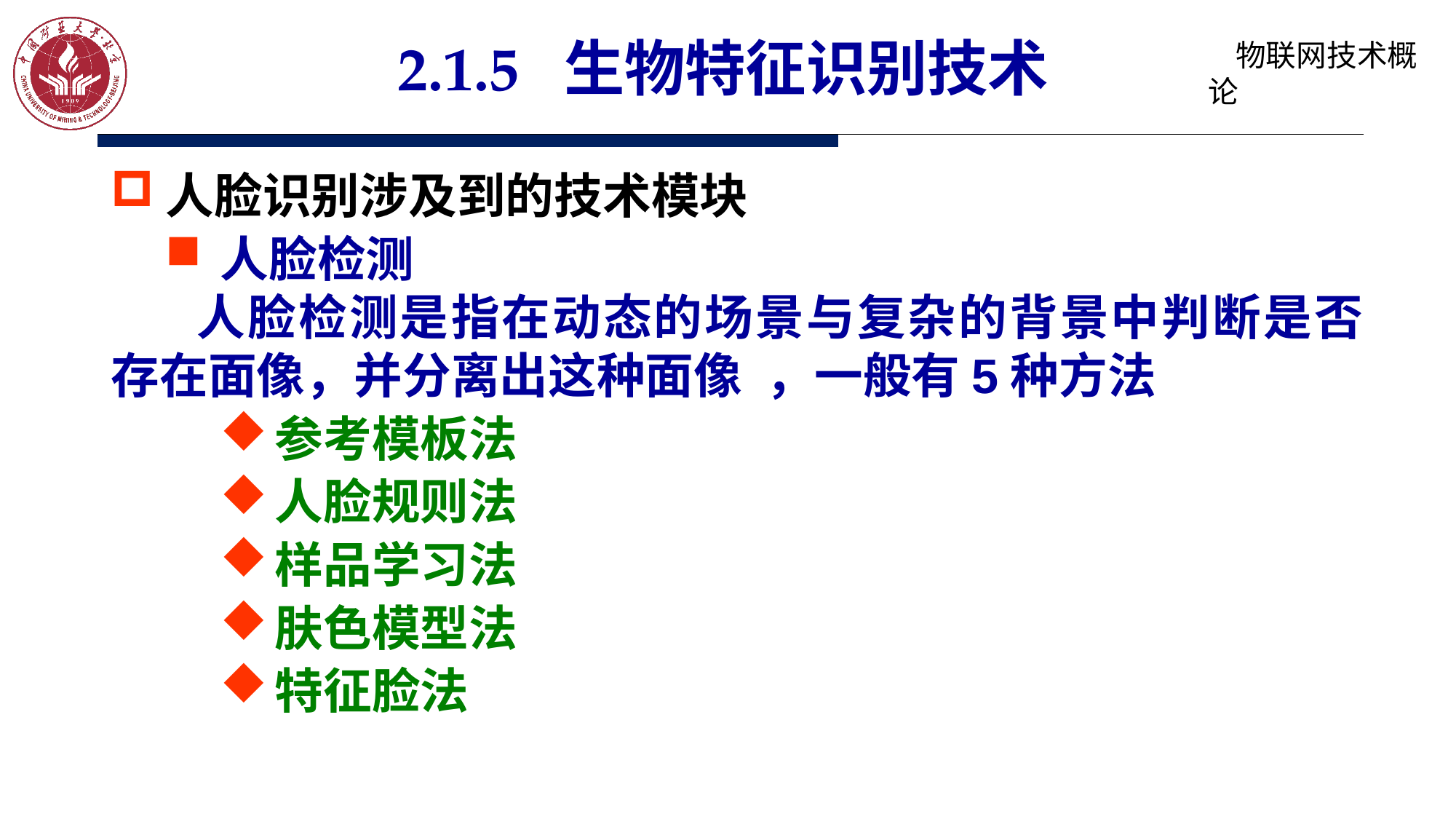

# 2.1.5  生物特征识别技术
人脸识别涉及到的技术模块
人脸检测
人脸检测是指在动态的场景与复杂的背景中判断是否存在面像，并分离出这种面像	，一般有5种方法
参考模板法
人脸规则法
样品学习法
肤色模型法
特征脸法